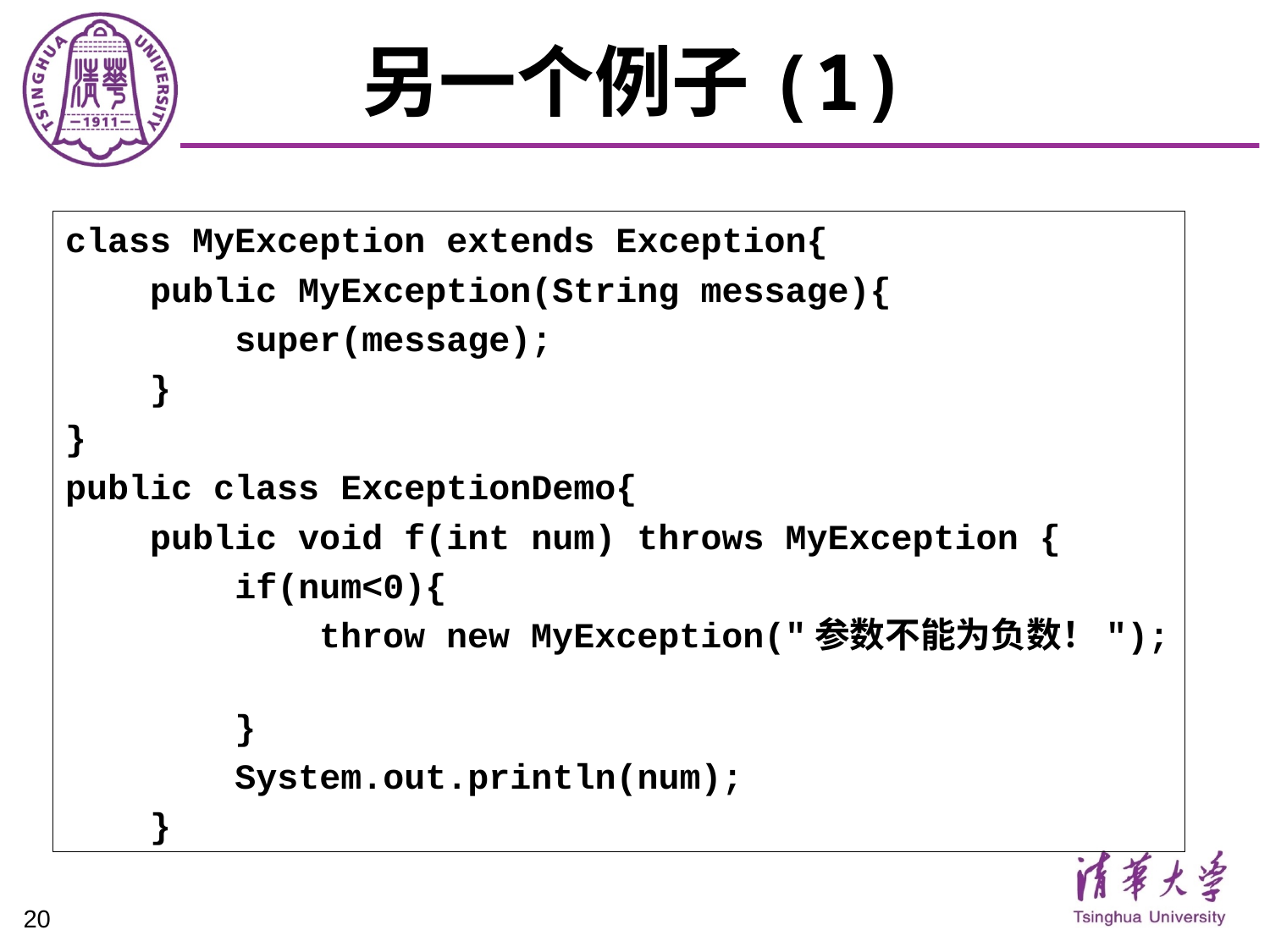

# 另一个例子(1)
class MyException extends Exception{
    public MyException(String message){
        super(message);
    }
}
public class ExceptionDemo{
    public void f(int num) throws MyException {
        if(num<0){
            throw new MyException("参数不能为负数！");
        }
        System.out.println(num);
    }
20